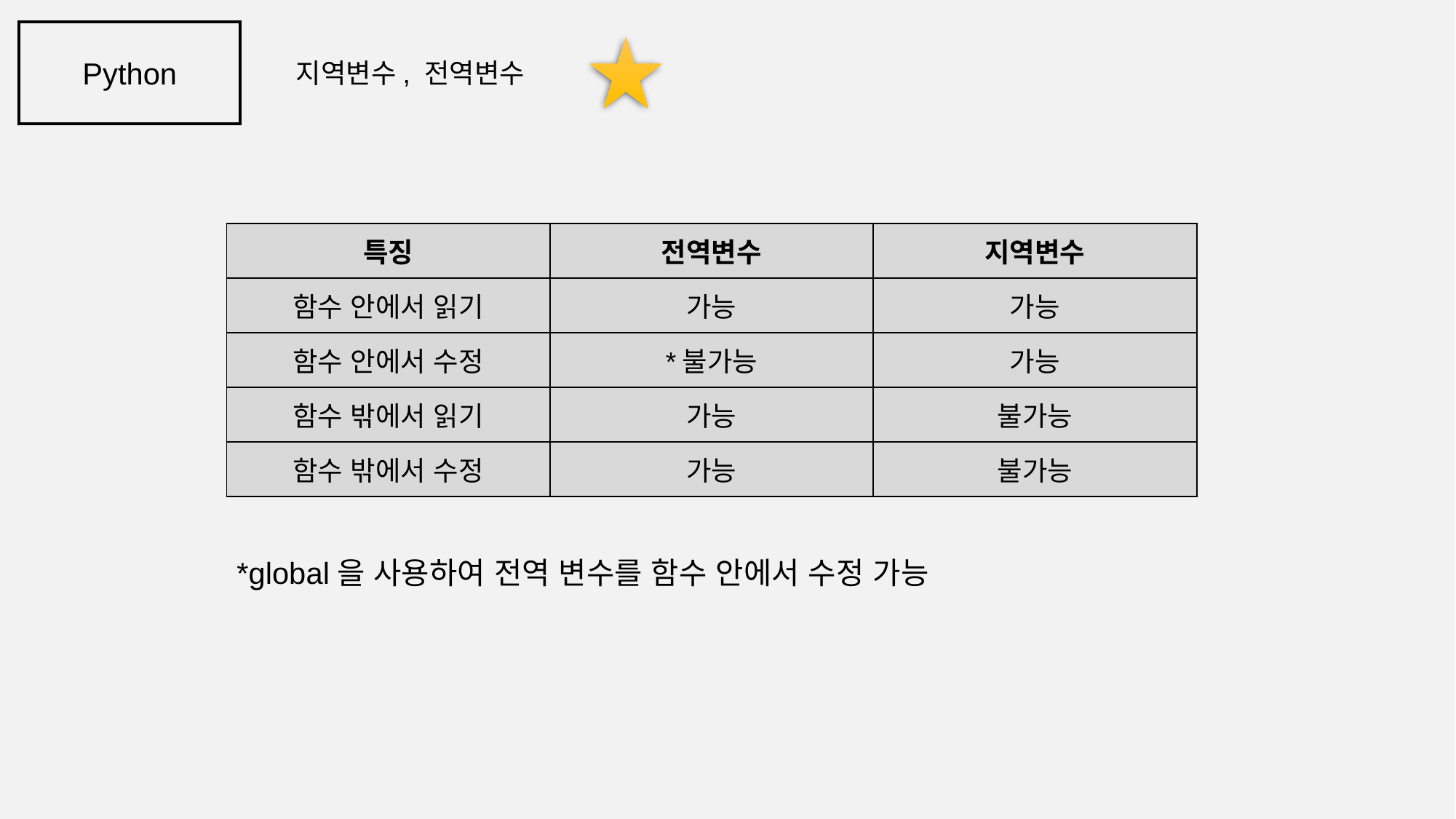

Python
지역변수, 전역변수
| 특징 | 전역변수 | 지역변수 |
| --- | --- | --- |
| 함수 안에서 읽기 | 가능 | 가능 |
| 함수 안에서 수정 | \*불가능 | 가능 |
| 함수 밖에서 읽기 | 가능 | 불가능 |
| 함수 밖에서 수정 | 가능 | 불가능 |
   '"
*global을 사용하여 전역 변수를 함수 안에서 수정 가능